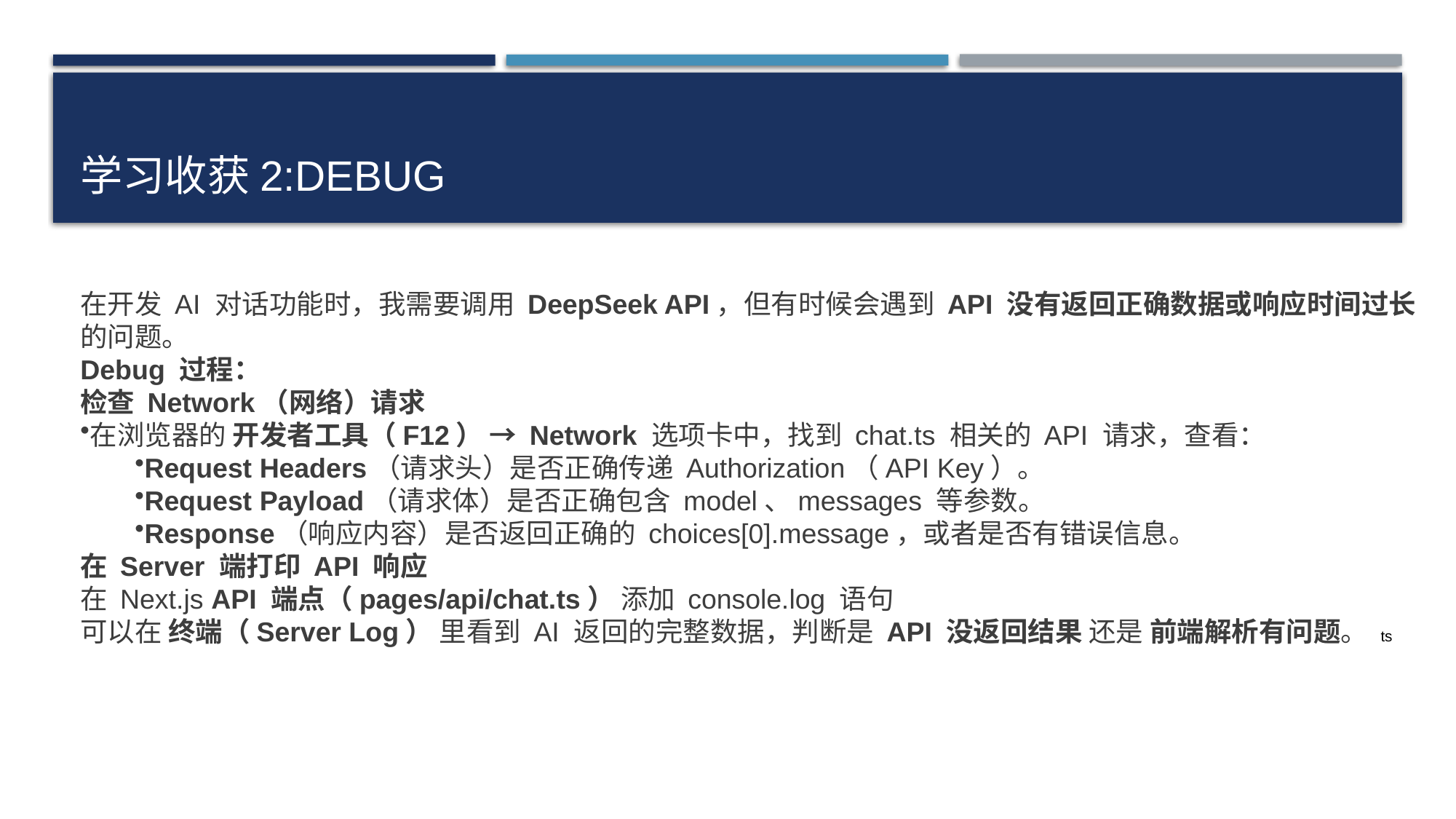

# 学习收获2:Debug
在开发 AI 对话功能时，我需要调用 DeepSeek API，但有时候会遇到 API 没有返回正确数据或响应时间过长 的问题。
Debug 过程：
检查 Network（网络）请求
在浏览器的 开发者工具（F12） → Network 选项卡中，找到 chat.ts 相关的 API 请求，查看：
Request Headers（请求头）是否正确传递 Authorization（API Key）。
Request Payload（请求体）是否正确包含 model、messages 等参数。
Response（响应内容）是否返回正确的 choices[0].message，或者是否有错误信息。
在 Server 端打印 API 响应
在 Next.js API 端点（pages/api/chat.ts） 添加 console.log 语句
可以在 终端（Server Log） 里看到 AI 返回的完整数据，判断是 API 没返回结果 还是 前端解析有问题。 ts